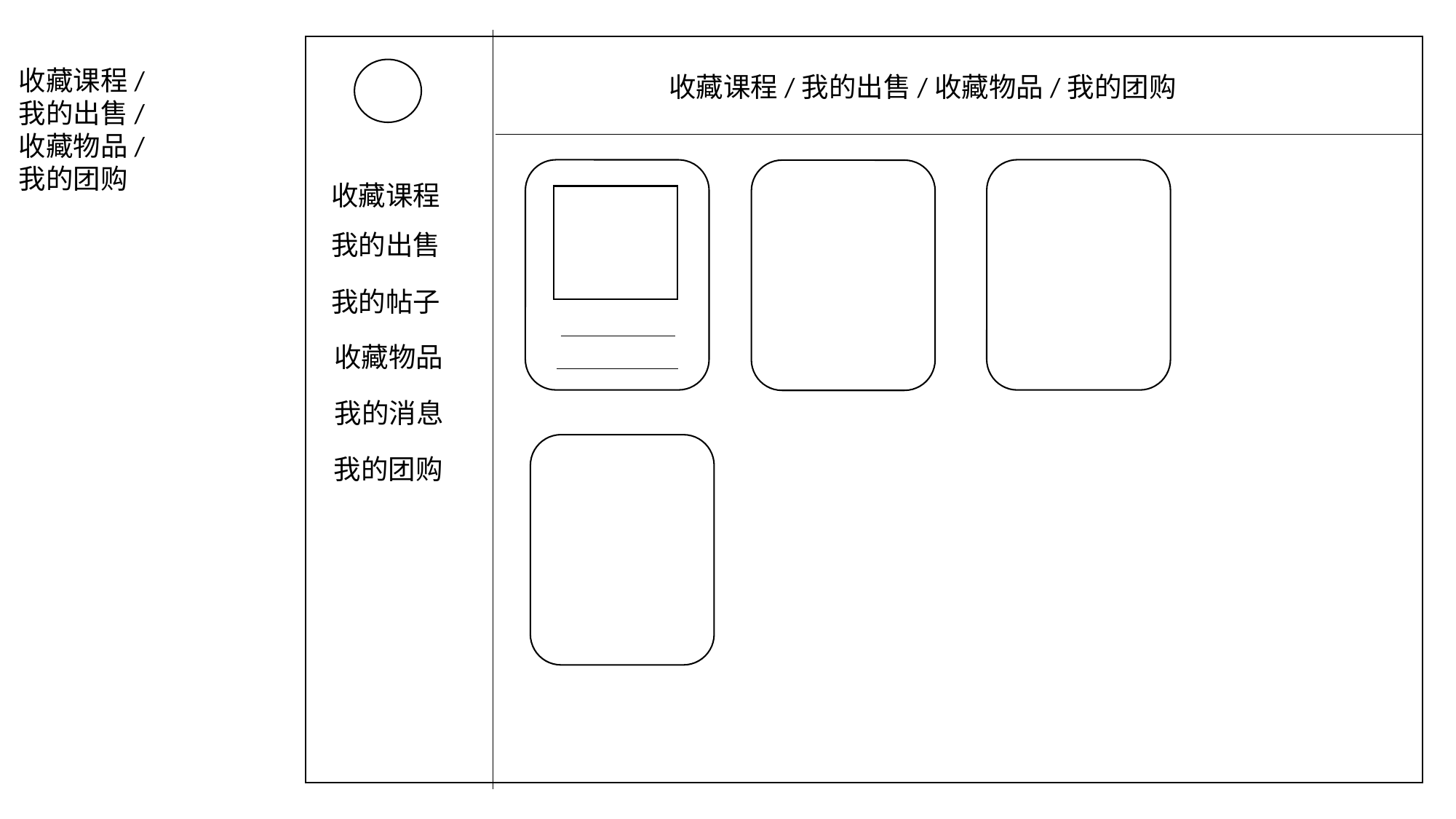

收藏课程/
我的出售/
收藏物品/
我的团购

收藏课程
我的出售
我的帖子
收藏物品
我的消息
我的团购
收藏课程/我的出售/收藏物品/我的团购